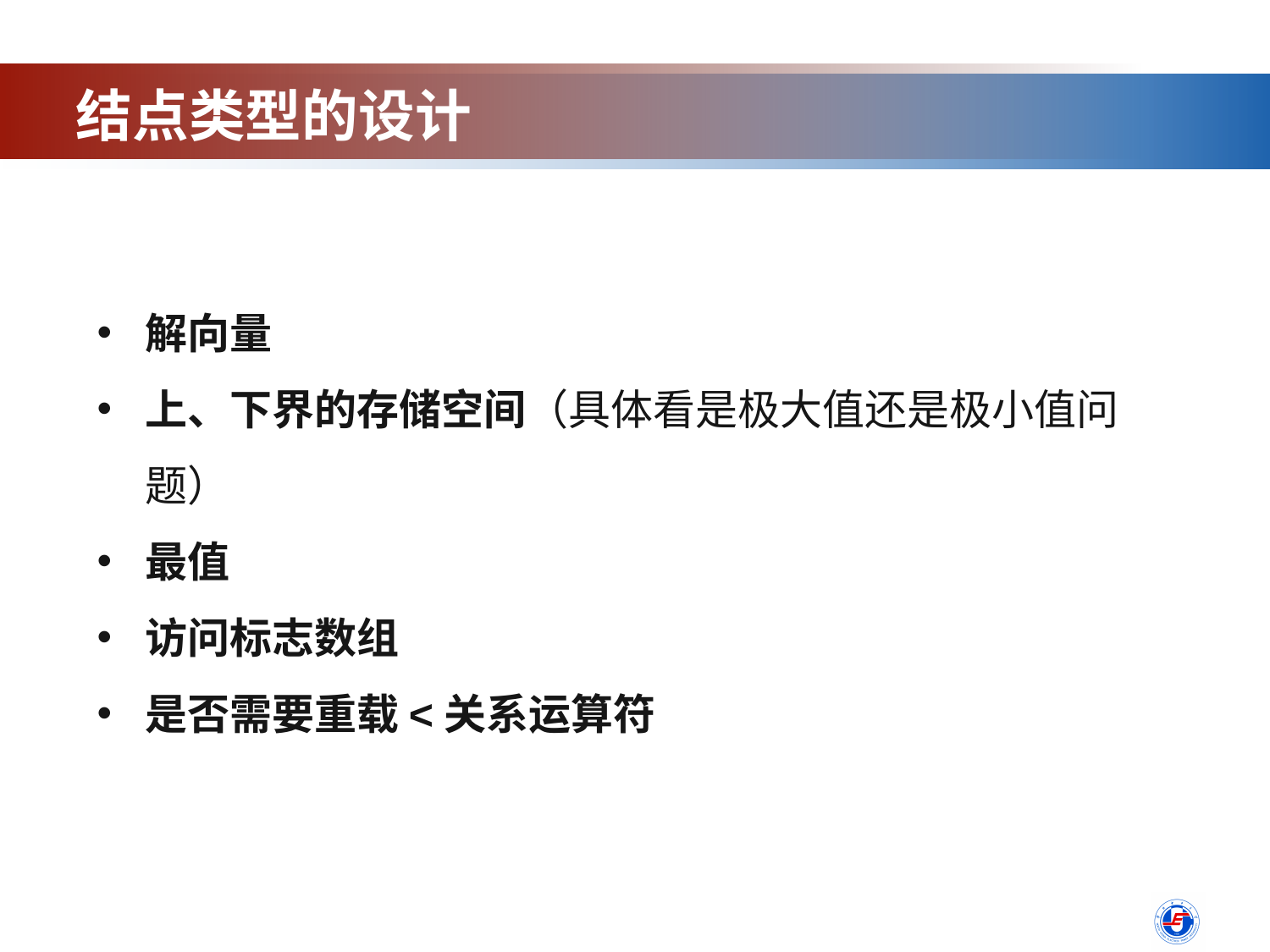

结点类型的设计
解向量
上、下界的存储空间（具体看是极大值还是极小值问题）
最值
访问标志数组
是否需要重载<关系运算符